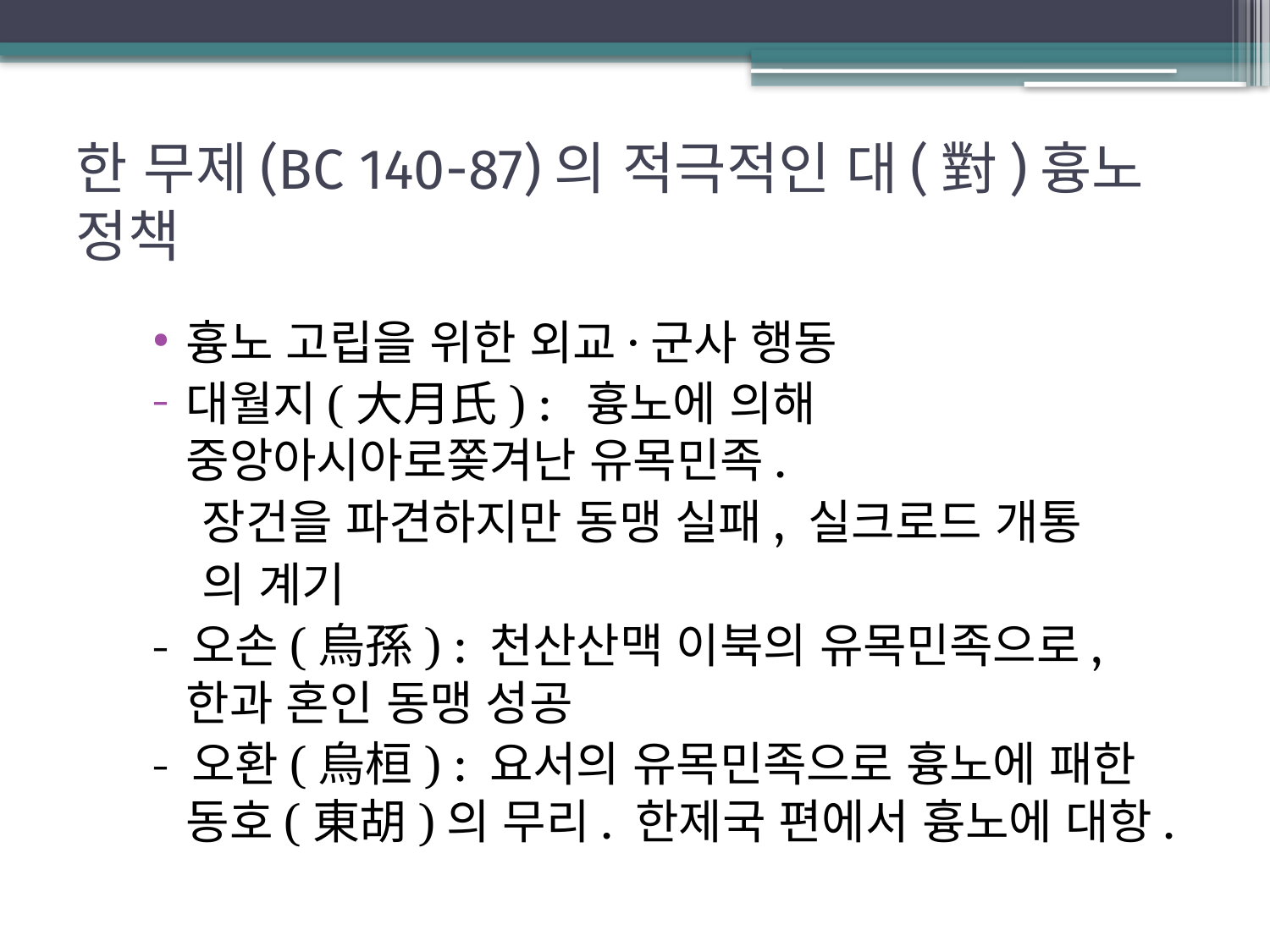

# 한 무제(BC 140-87)의 적극적인 대(對)흉노 정책
흉노 고립을 위한 외교·군사 행동
대월지(大月氏) :  흉노에 의해 중앙아시아로쫒겨난 유목민족.
   장건을 파견하지만 동맹 실패, 실크로드 개통
   의 계기
- 오손(烏孫) : 천산산맥 이북의 유목민족으로, 한과 혼인 동맹 성공
- 오환(烏桓) : 요서의 유목민족으로 흉노에 패한 동호(東胡)의 무리. 한제국 편에서 흉노에 대항.